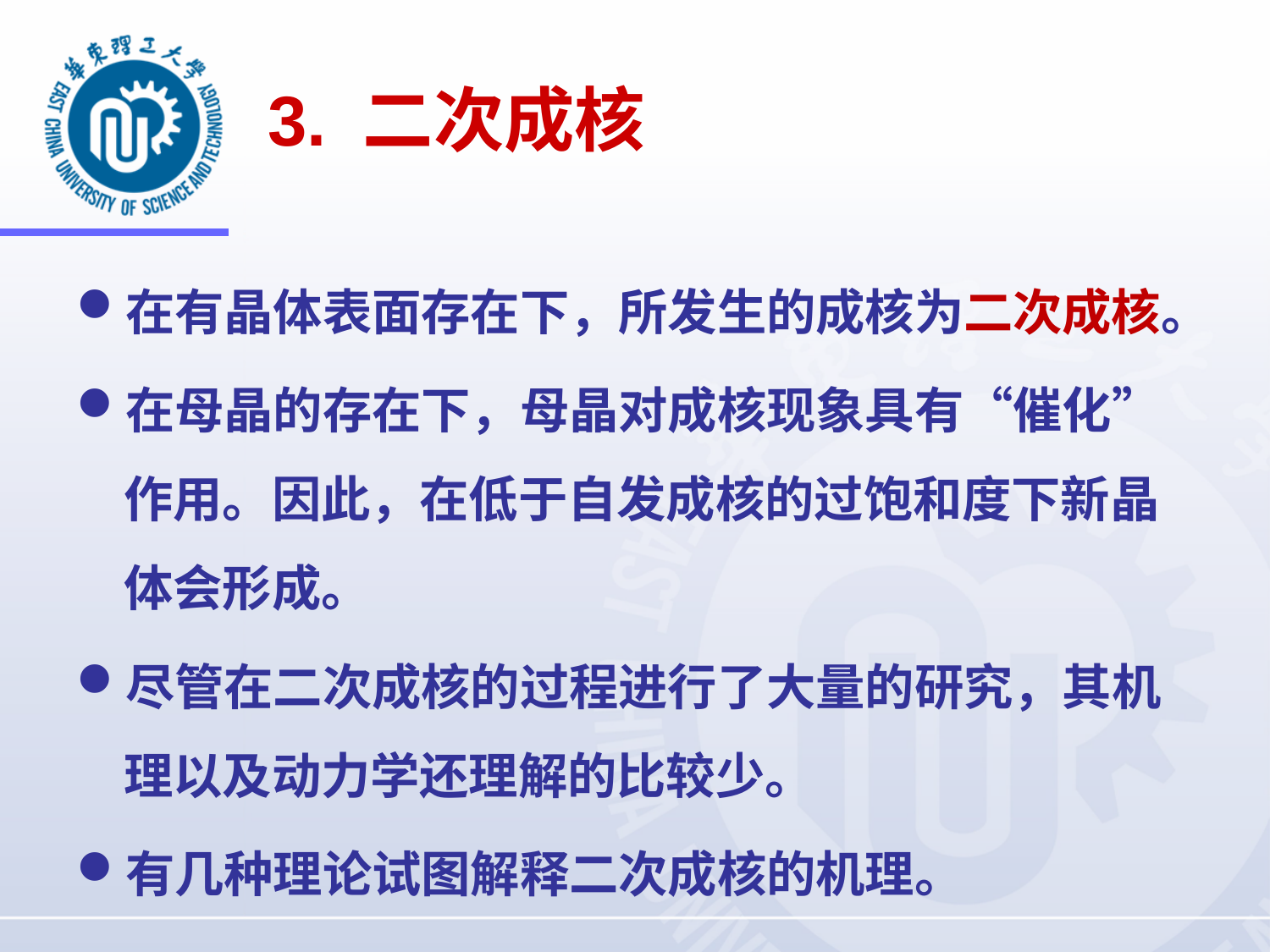

# 3. 二次成核
在有晶体表面存在下，所发生的成核为二次成核。
在母晶的存在下，母晶对成核现象具有“催化”作用。因此，在低于自发成核的过饱和度下新晶体会形成。
尽管在二次成核的过程进行了大量的研究，其机理以及动力学还理解的比较少。
有几种理论试图解释二次成核的机理。